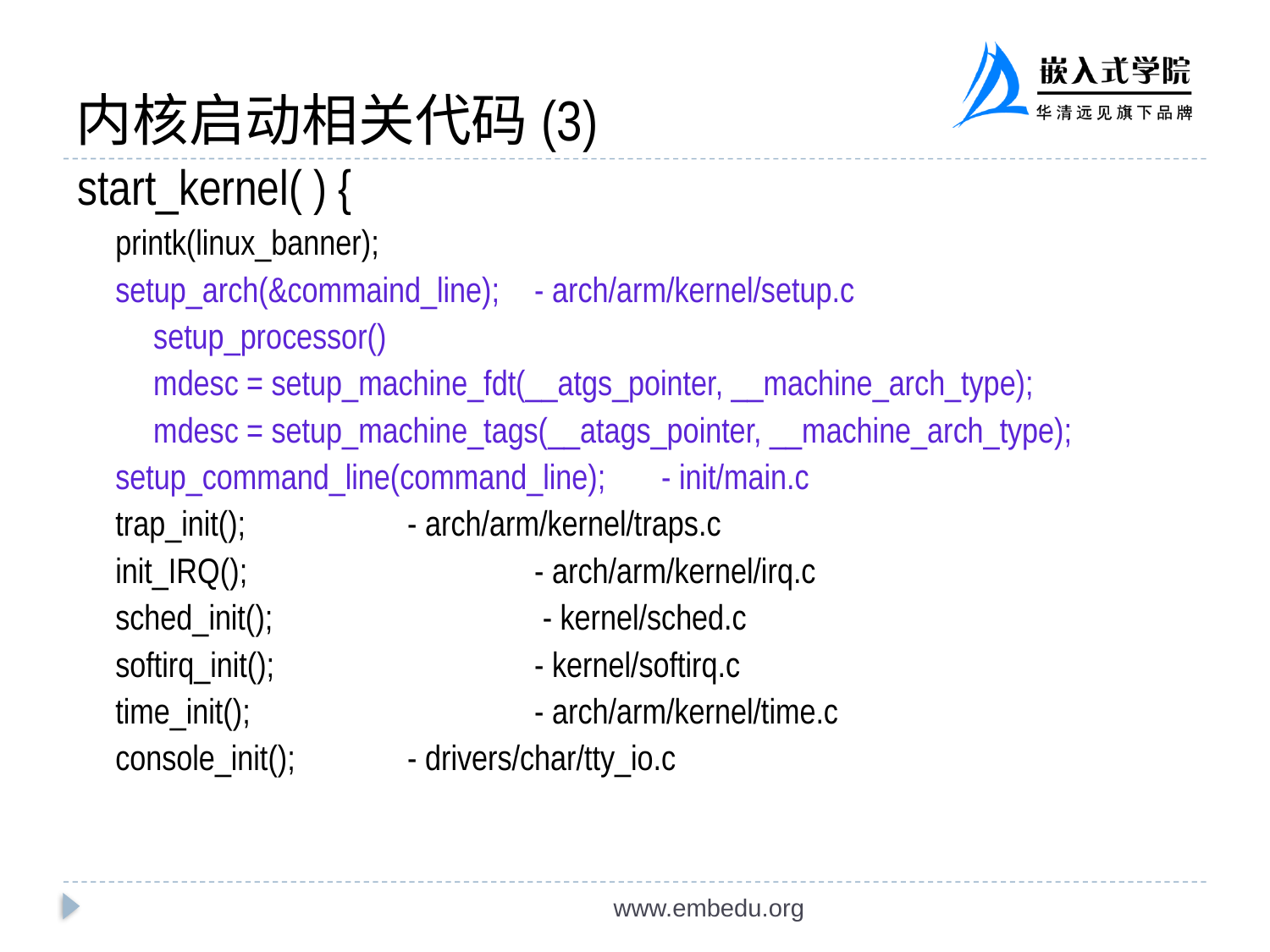

# 内核启动相关代码(3)‏
start_kernel( ) {
printk(linux_banner);
setup_arch(&commaind_line);  	- arch/arm/kernel/setup.c
	setup_processor()‏
	mdesc = setup_machine_fdt(__atgs_pointer, __machine_arch_type);
	mdesc = setup_machine_tags(__atags_pointer, __machine_arch_type);
setup_command_line(command_line); 	- init/main.c
trap_init();    		- arch/arm/kernel/traps.c
init_IRQ();     		- arch/arm/kernel/irq.c
sched_init();  		 - kernel/sched.c
softirq_init(); 		- kernel/softirq.c
time_init();    		- arch/arm/kernel/time.c
console_init();    	- drivers/char/tty_io.c
www.embedu.org